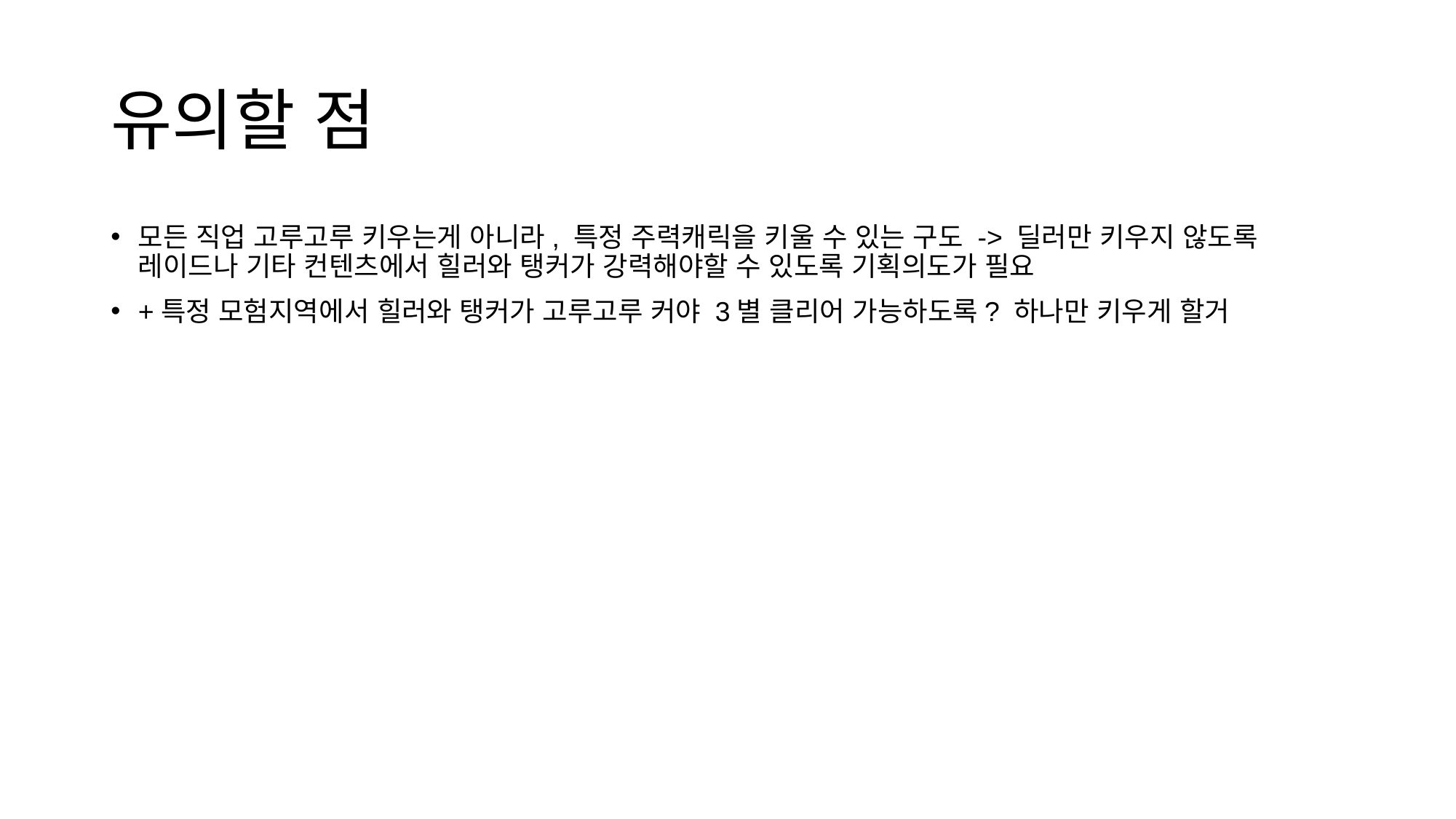

# 유의할 점
모든 직업 고루고루 키우는게 아니라, 특정 주력캐릭을 키울 수 있는 구도 -> 딜러만 키우지 않도록 레이드나 기타 컨텐츠에서 힐러와 탱커가 강력해야할 수 있도록 기획의도가 필요
+특정 모험지역에서 힐러와 탱커가 고루고루 커야 3별 클리어 가능하도록? 하나만 키우게 할거